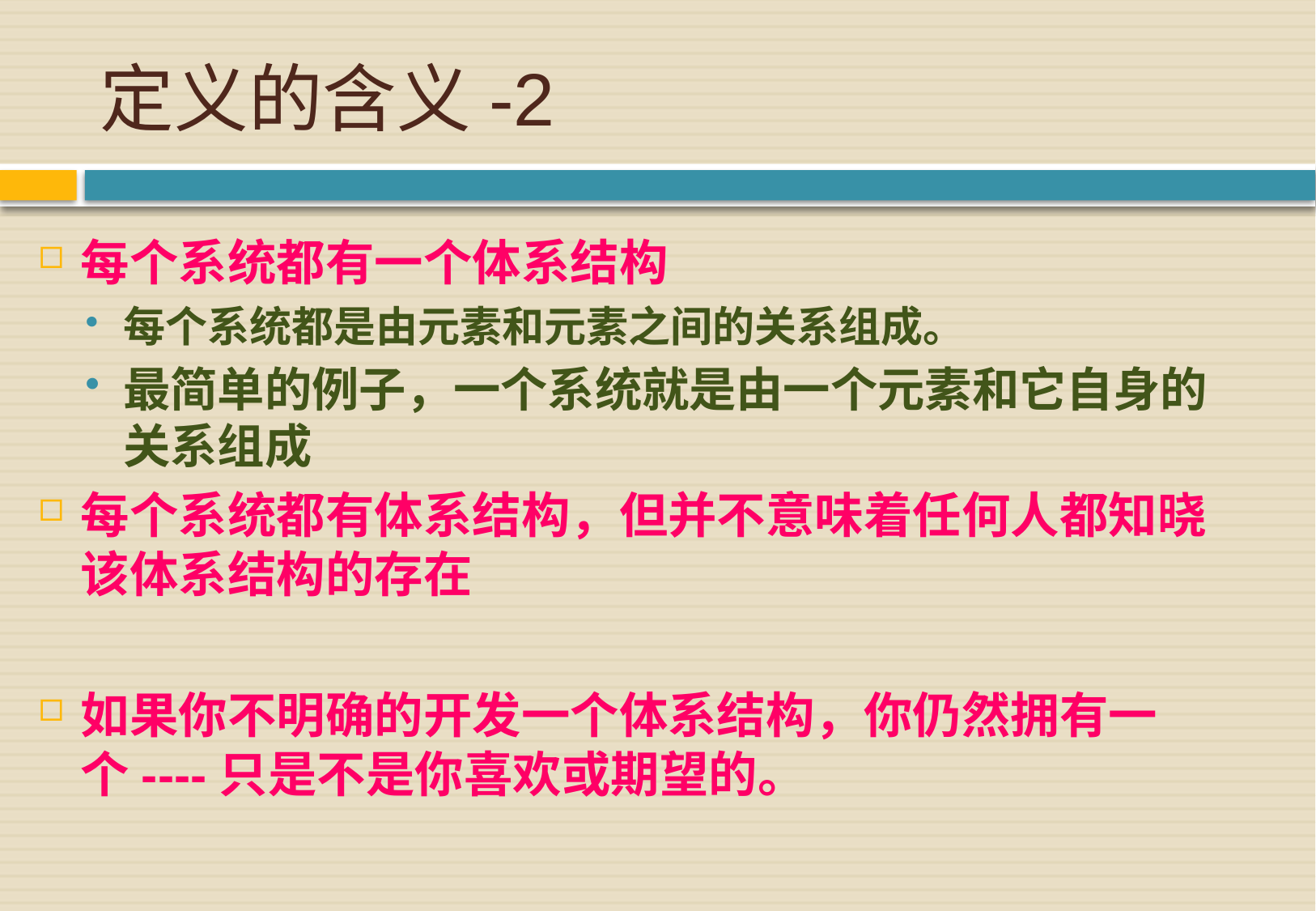

# 定义的含义-2
每个系统都有一个体系结构
每个系统都是由元素和元素之间的关系组成。
最简单的例子，一个系统就是由一个元素和它自身的关系组成
每个系统都有体系结构，但并不意味着任何人都知晓该体系结构的存在

如果你不明确的开发一个体系结构，你仍然拥有一个----只是不是你喜欢或期望的。